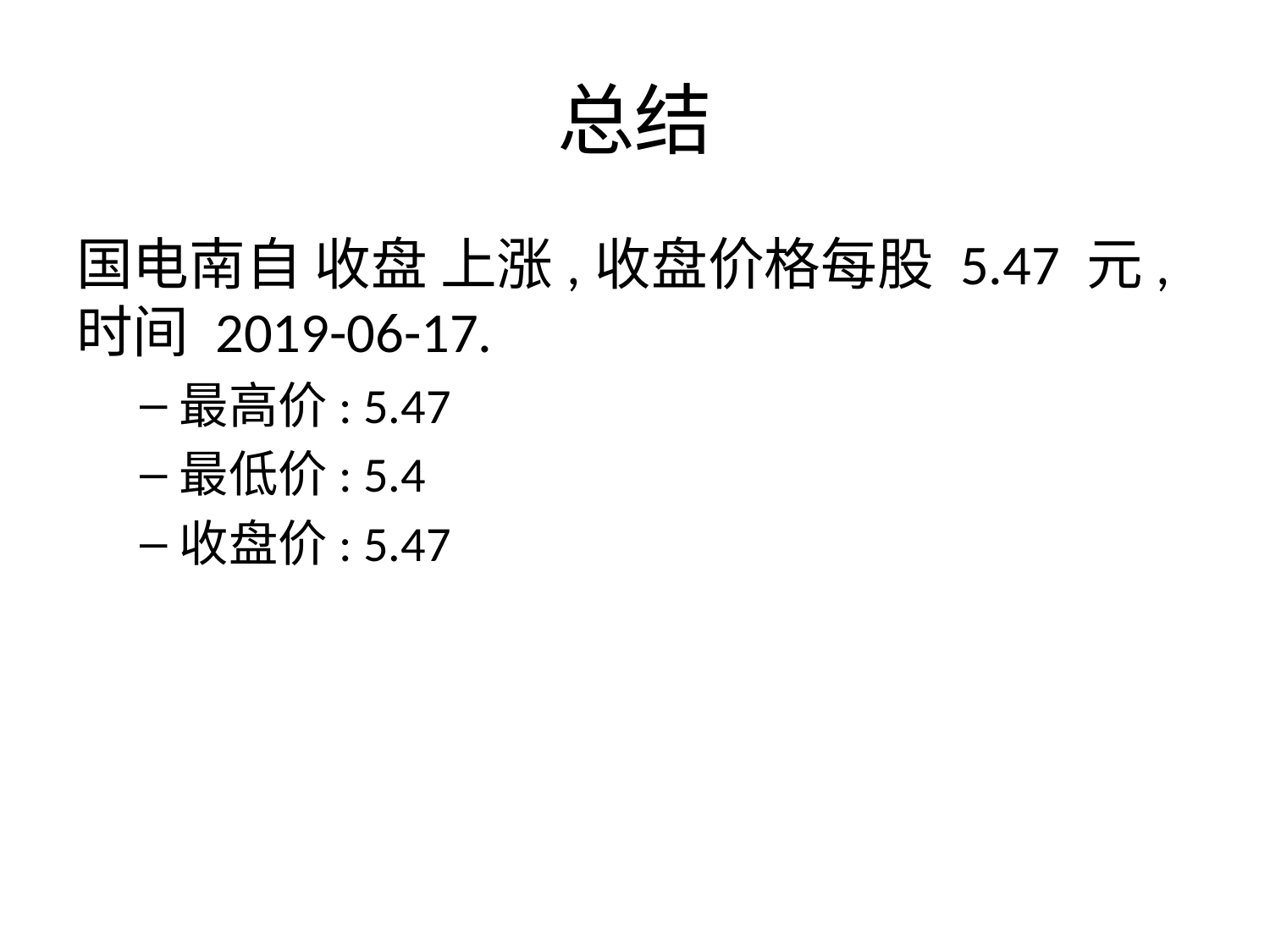

# 总结
国电南自 收盘 上涨,收盘价格每股 5.47 元,时间 2019-06-17.
最高价: 5.47
最低价: 5.4
收盘价: 5.47